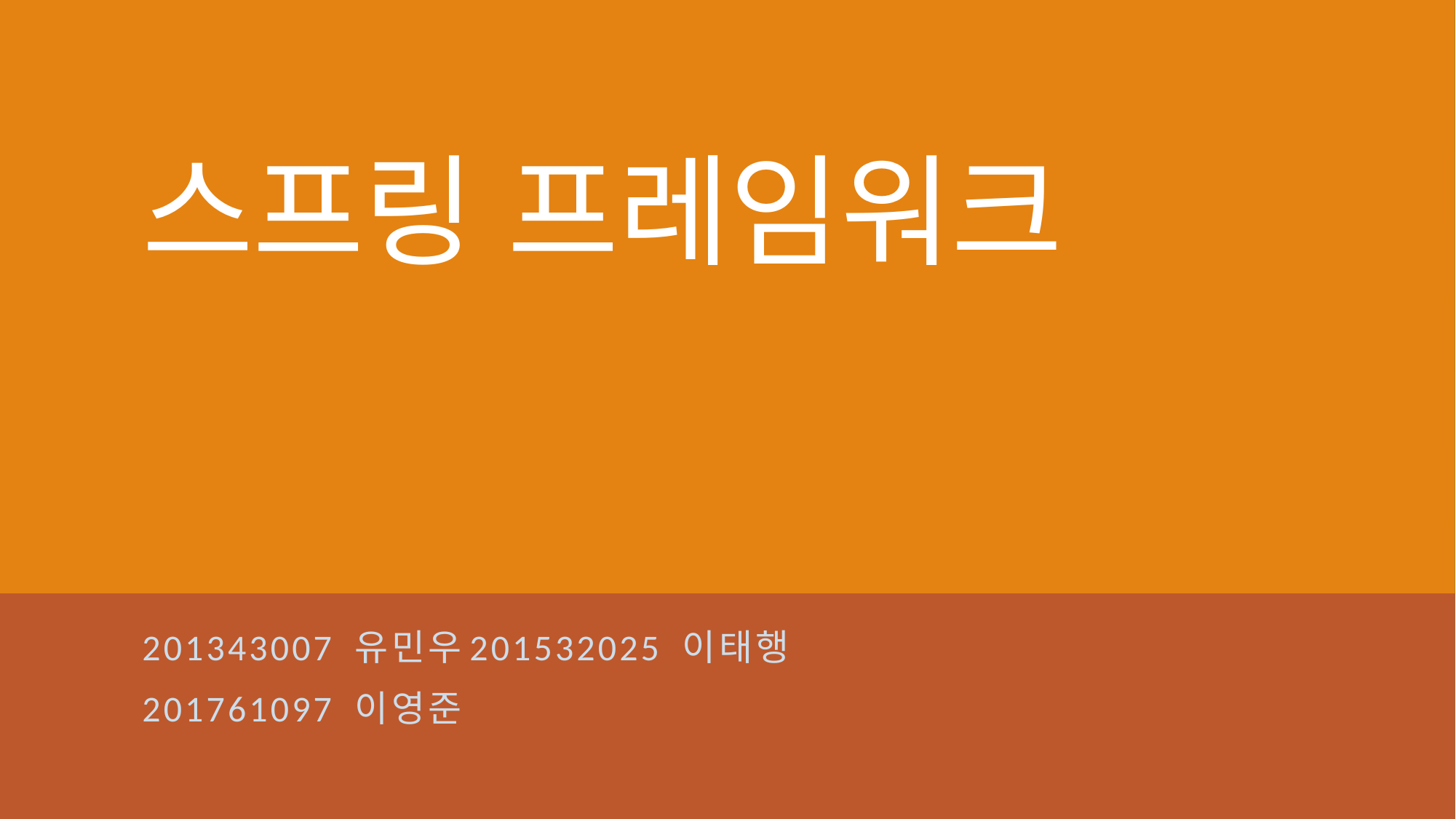

# 스프링 프레임워크

201343007 유민우	201532025 이태행
201761097 이영준